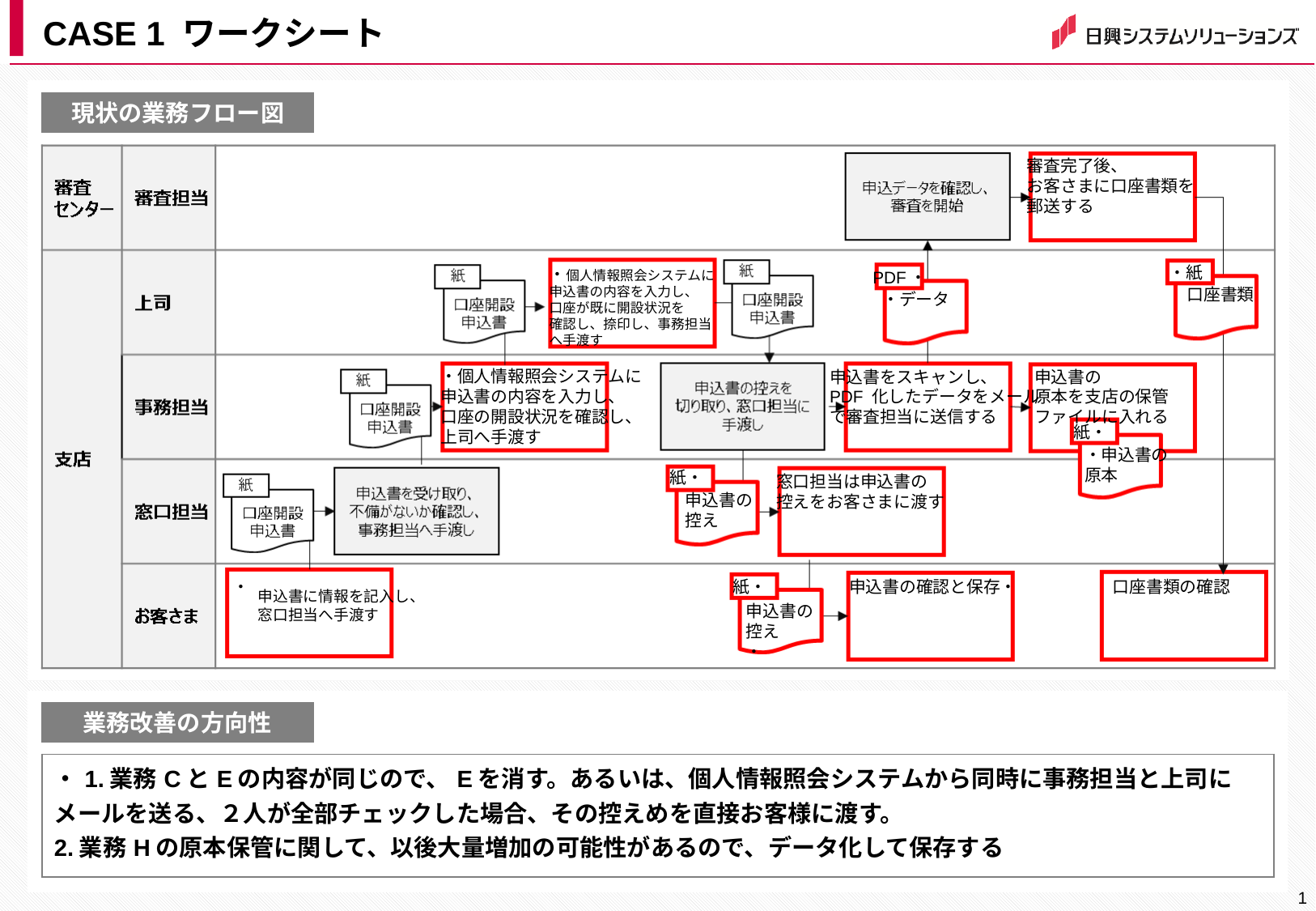

CASE 1 ワークシート
現状の業務フロー図

審査完了後、
お客さまに口座書類を
郵送する
・紙
・個人情報照会システムに
申込書の内容を入力し、
口座が既に開設状況を
確認し、捺印し、事務担当
へ手渡す
PDF・
口座書類
・データ
・個人情報照会システムに
申込書の内容を入力し、
口座の開設状況を確認し、
上司へ手渡す
申込書をスキャンし、
PDF 化したデータをメール
で審査担当に送信する
申込書の
原本を支店の保管
ファイルに入れる
紙・
・申込書の
原本
紙・
窓口担当は申込書の
控えをお客さまに渡す
申込書の
控え
紙・
・
申込書の確認と保存・
口座書類の確認
申込書に情報を記入し、
窓口担当へ手渡す
申込書の
控え
・

業務改善の方向性

| ・1.業務CとEの内容が同じので、Eを消す。あるいは、個人情報照会システムから同時に事務担当と上司にメールを送る、２人が全部チェックした場合、その控えめを直接お客様に渡す。 2.業務Hの原本保管に関して、以後大量増加の可能性があるので、データ化して保存する |
| --- |